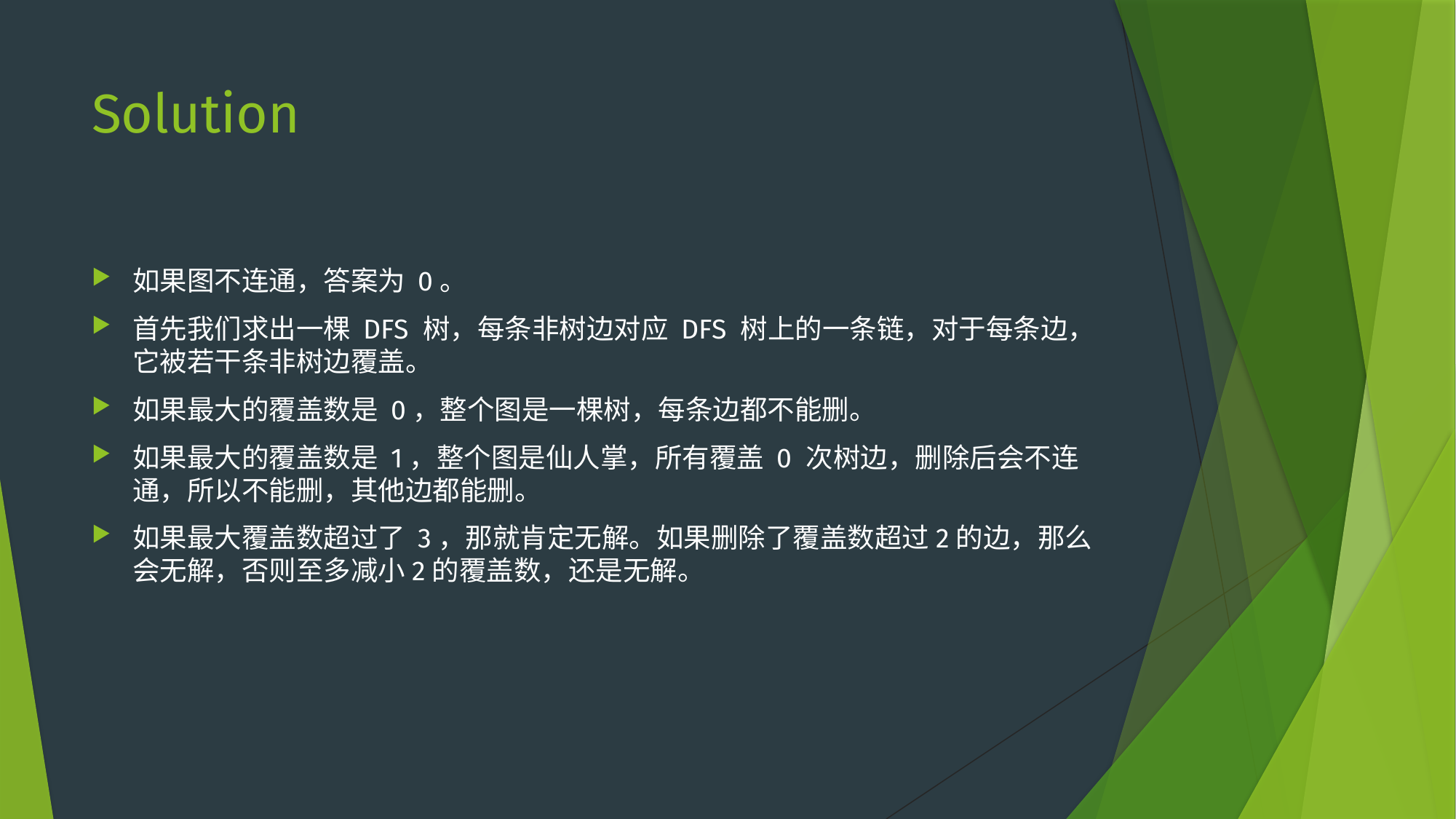

# Solution
如果图不连通，答案为 0。
首先我们求出一棵 DFS 树，每条非树边对应 DFS 树上的一条链，对于每条边，它被若干条非树边覆盖。
如果最大的覆盖数是 0，整个图是一棵树，每条边都不能删。
如果最大的覆盖数是 1，整个图是仙人掌，所有覆盖 0 次树边，删除后会不连通，所以不能删，其他边都能删。
如果最大覆盖数超过了 3，那就肯定无解。如果删除了覆盖数超过2的边，那么会无解，否则至多减小2的覆盖数，还是无解。